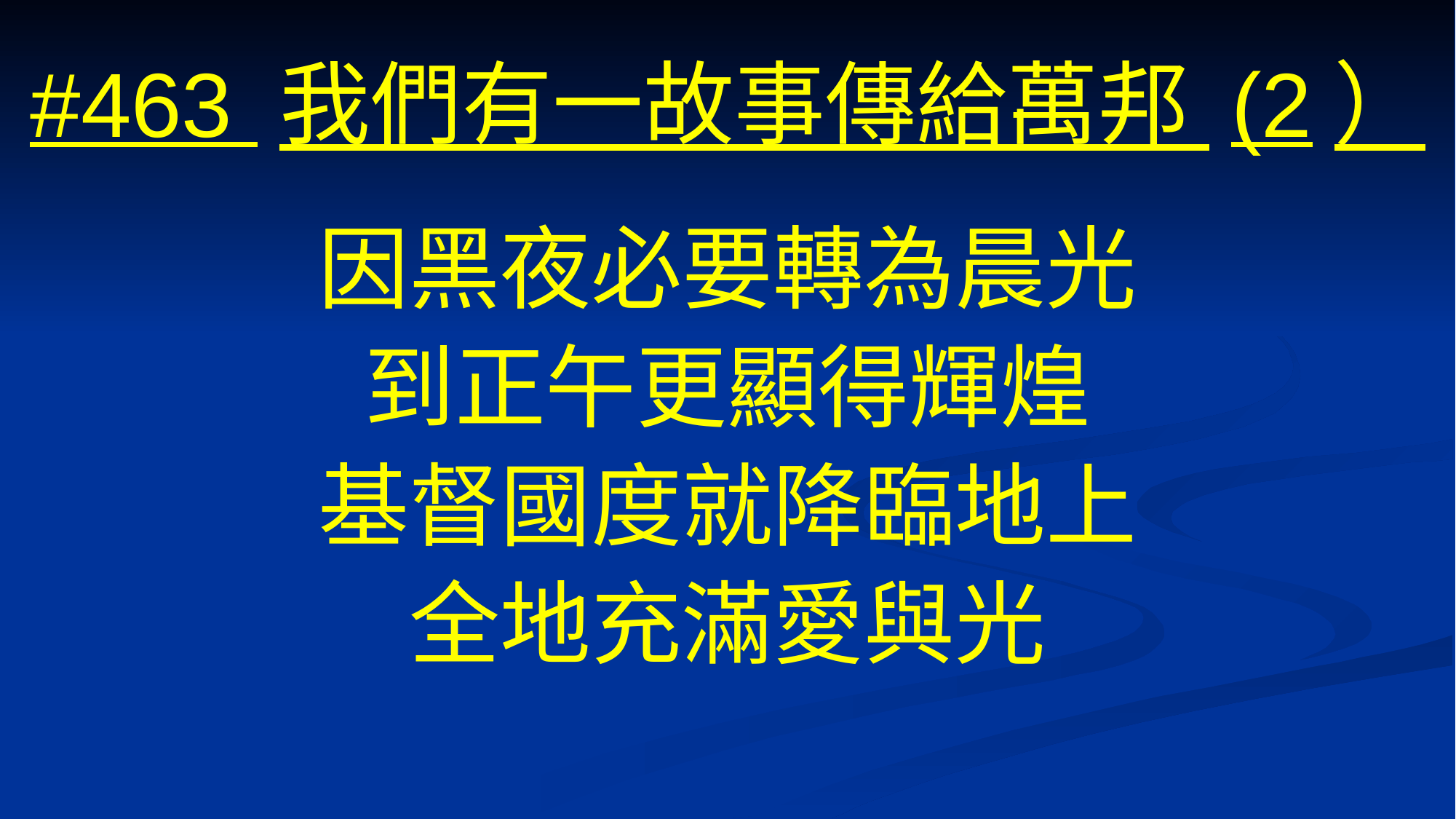

# #463 我們有一故事傳給萬邦 (2）
因黑夜必要轉為晨光
到正午更顯得輝煌
基督國度就降臨地上
全地充滿愛與光